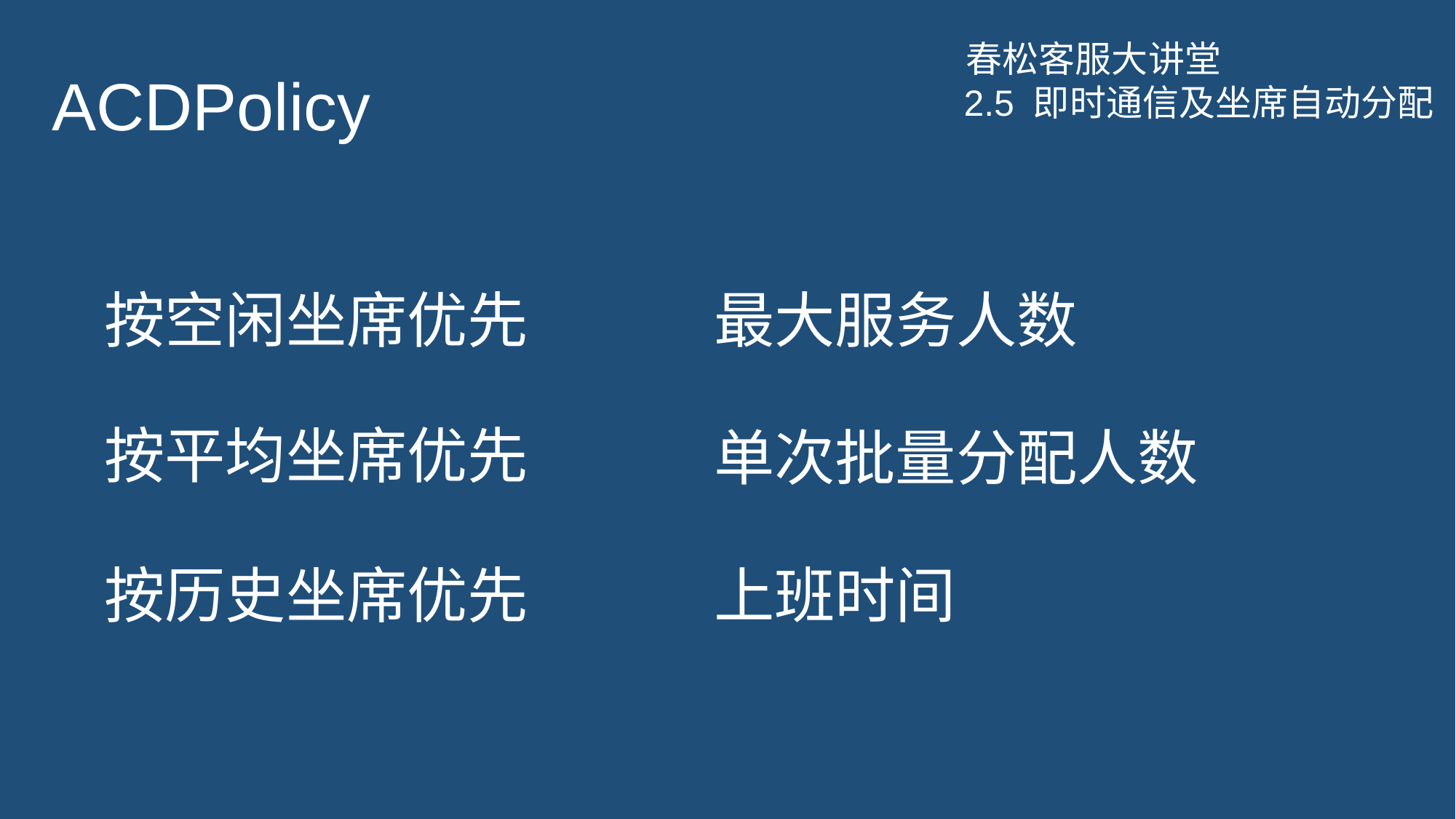

ACDPolicy
春松客服大讲堂
2.5 即时通信及坐席自动分配
按空闲坐席优先
最大服务人数
按平均坐席优先
单次批量分配人数
按历史坐席优先
上班时间